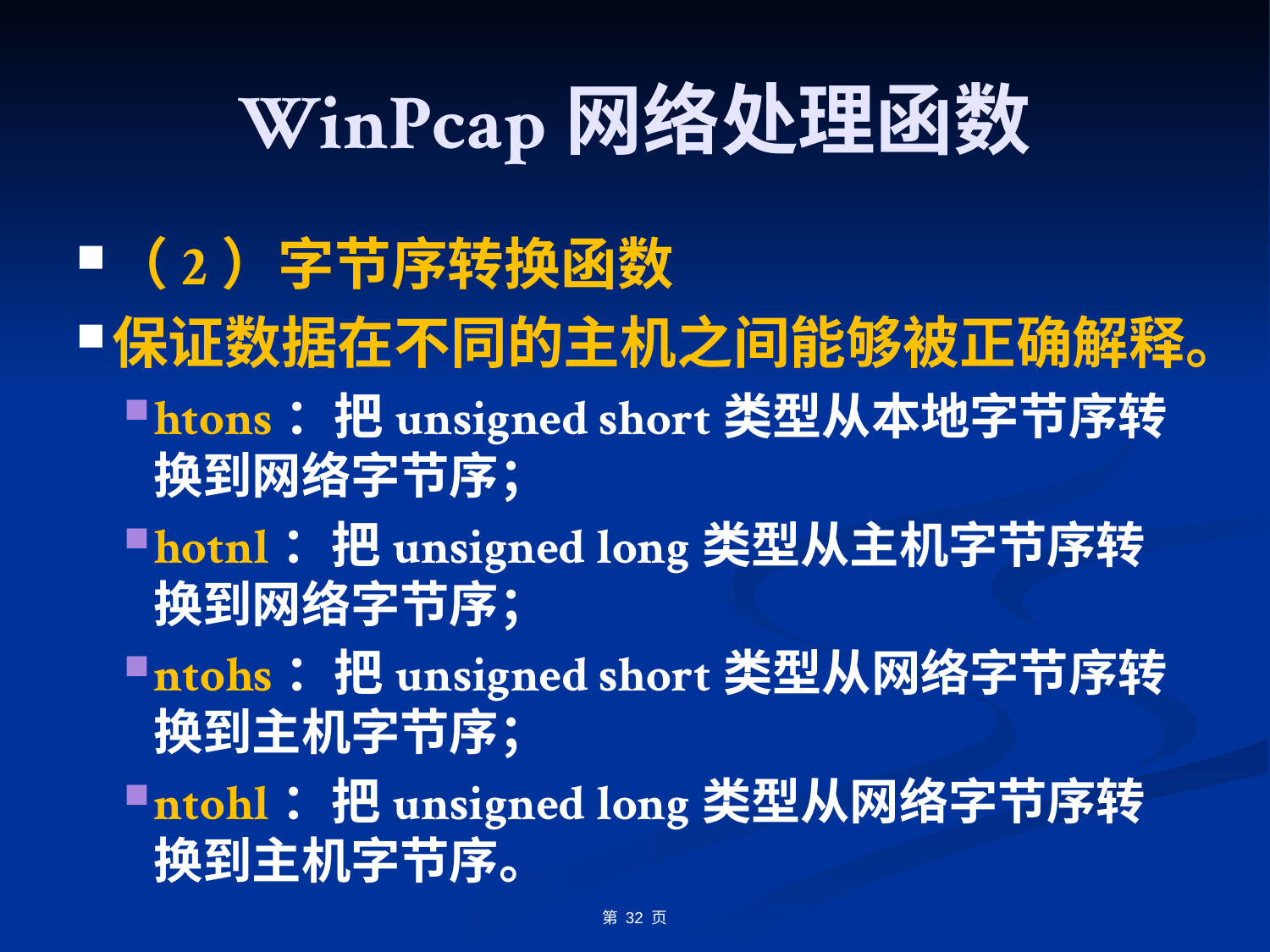

# WinPcap网络处理函数
（2）字节序转换函数
保证数据在不同的主机之间能够被正确解释。
htons：把unsigned short类型从本地字节序转换到网络字节序；
hotnl：把unsigned long类型从主机字节序转换到网络字节序；
ntohs：把unsigned short类型从网络字节序转换到主机字节序；
ntohl：把unsigned long类型从网络字节序转换到主机字节序。

第 32 页